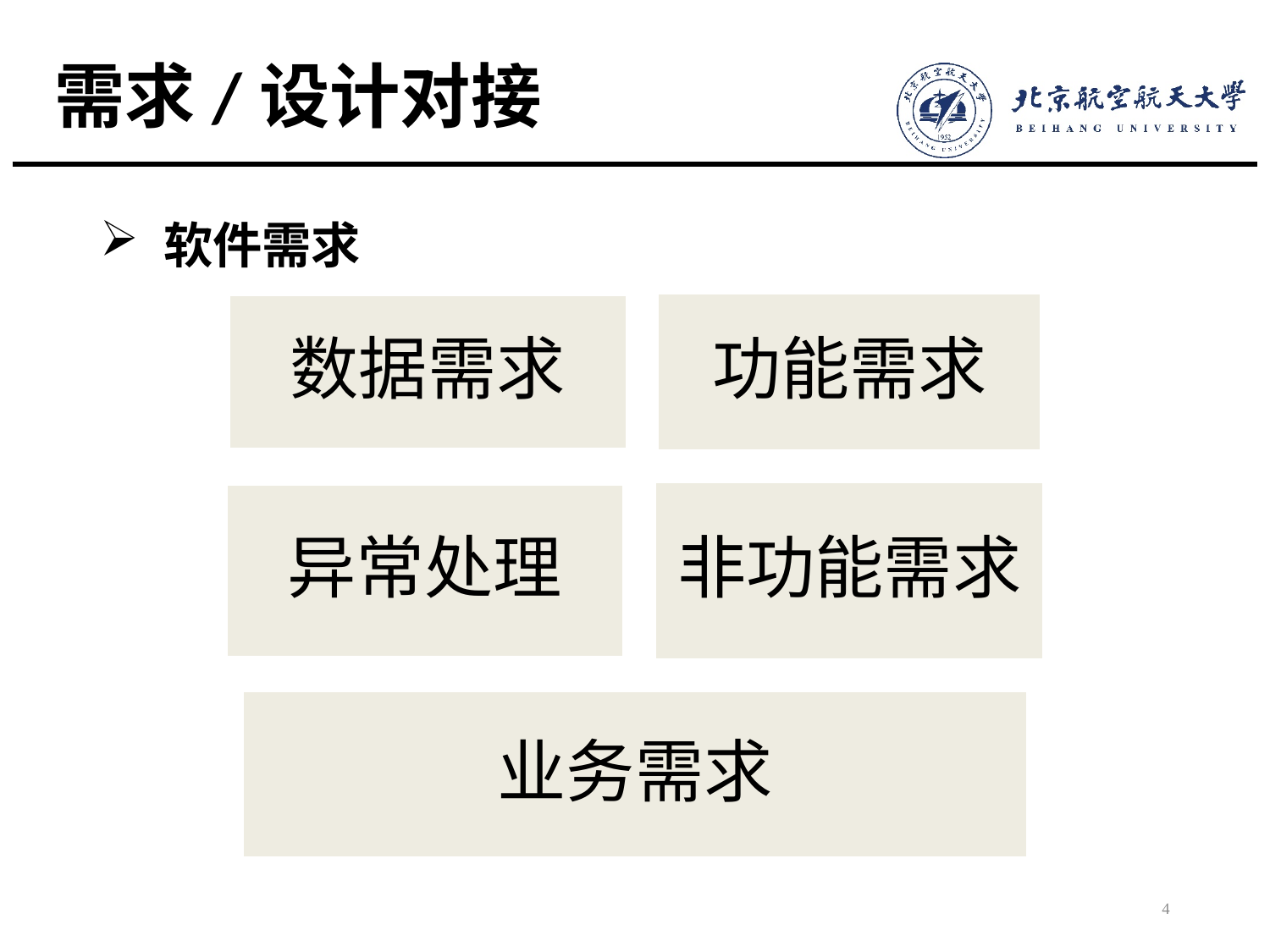

# 需求/设计对接
软件需求

数据需求
功能需求
异常处理
非功能需求
业务需求
4